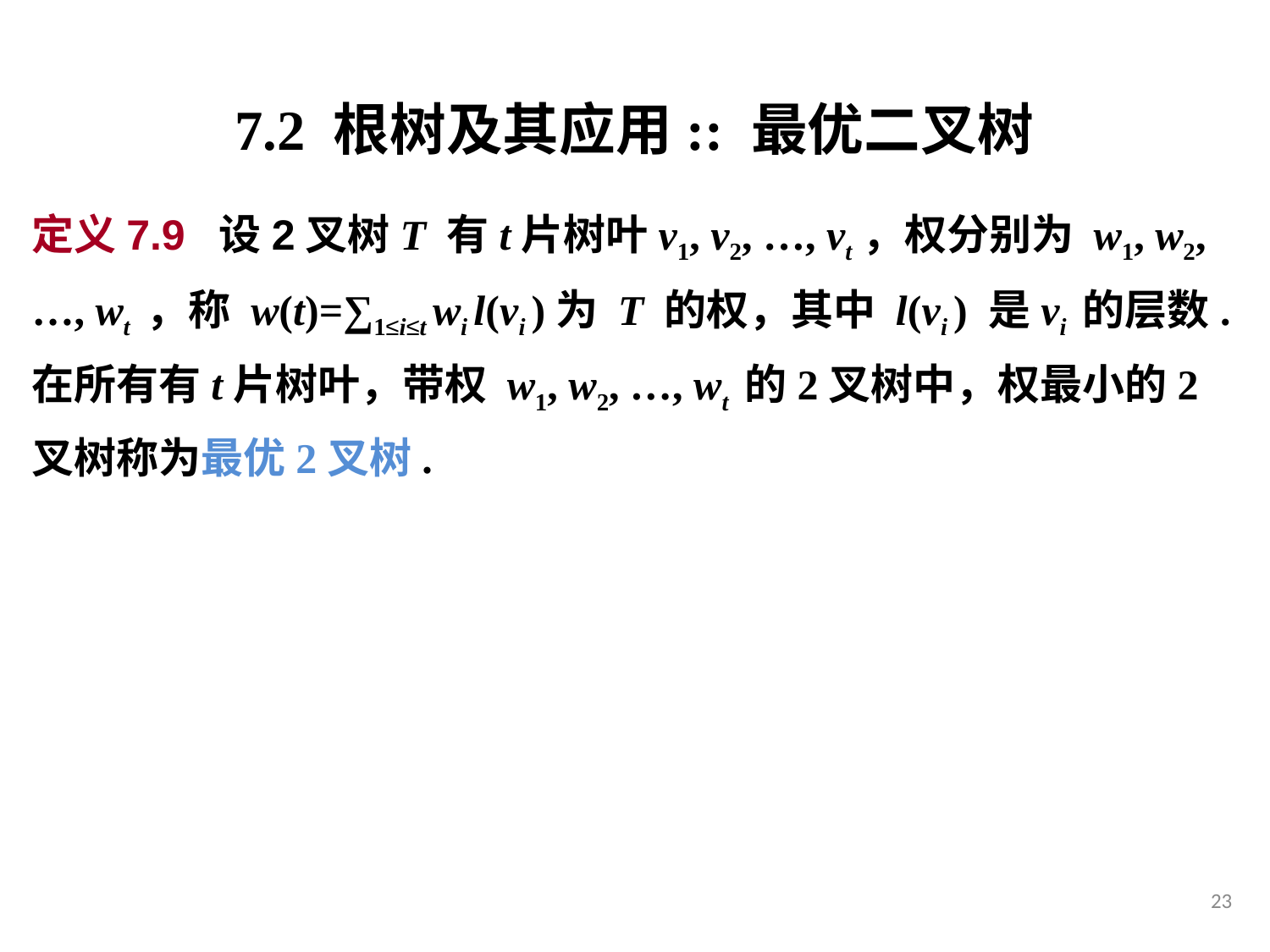

7.2 根树及其应用:: 最优二叉树

定义7.9  设2叉树T 有t片树叶v1, v2, …, vt，权分别为 w1, w2, …, wt ，称 w(t)=∑1≤i≤t wi l(vi )为 T 的权，其中 l(vi ) 是vi 的层数.在所有有t片树叶，带权 w1, w2, …, wt 的2叉树中，权最小的2叉树称为最优2叉树.

23